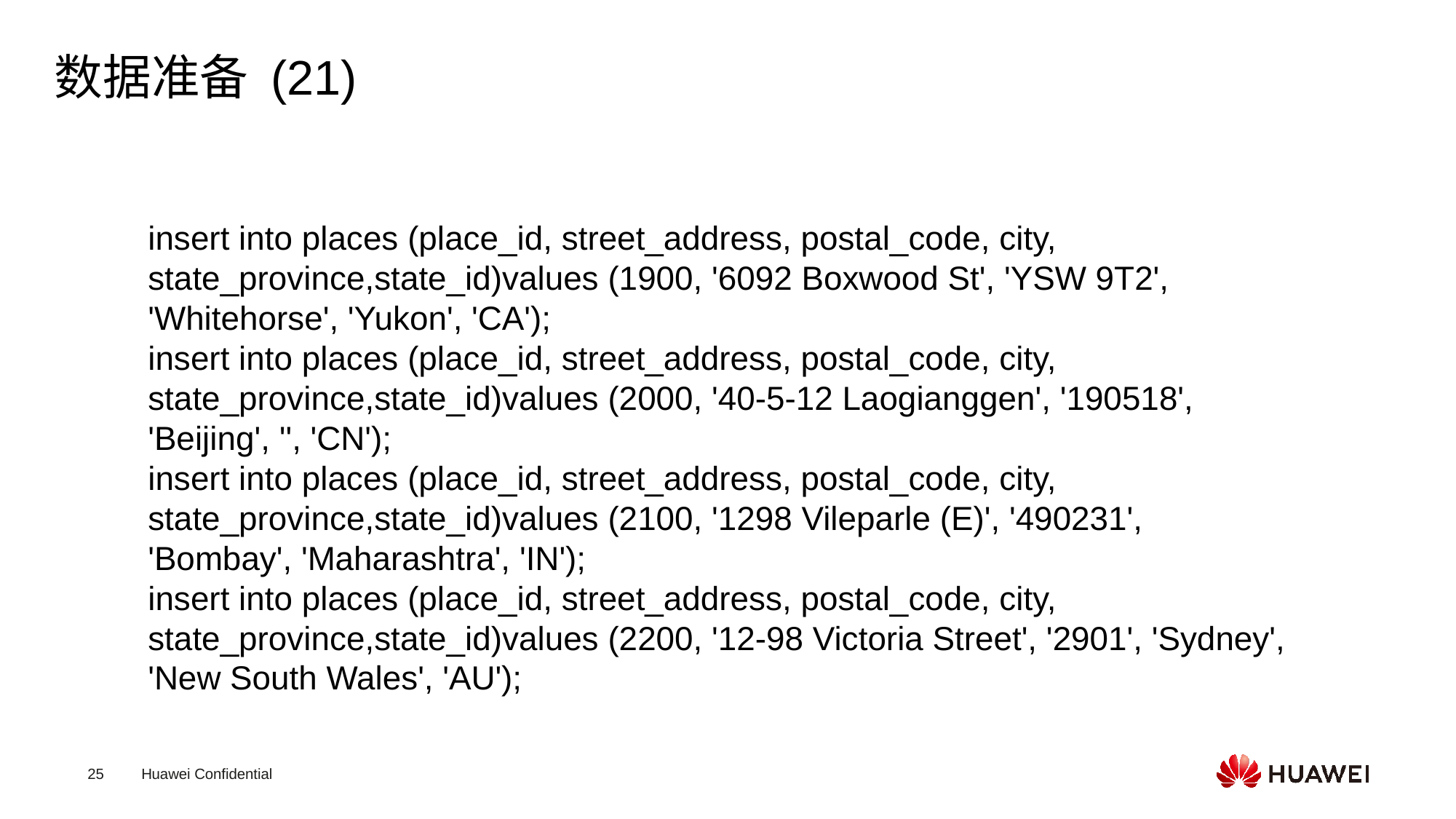

# 数据准备 (21)
insert into places (place_id, street_address, postal_code, city, state_province,state_id)values (1900, '6092 Boxwood St', 'YSW 9T2', 'Whitehorse', 'Yukon', 'CA');insert into places (place_id, street_address, postal_code, city, state_province,state_id)values (2000, '40-5-12 Laogianggen', '190518', 'Beijing', '', 'CN');insert into places (place_id, street_address, postal_code, city, state_province,state_id)values (2100, '1298 Vileparle (E)', '490231', 'Bombay', 'Maharashtra', 'IN');
insert into places (place_id, street_address, postal_code, city, state_province,state_id)values (2200, '12-98 Victoria Street', '2901', 'Sydney', 'New South Wales', 'AU');